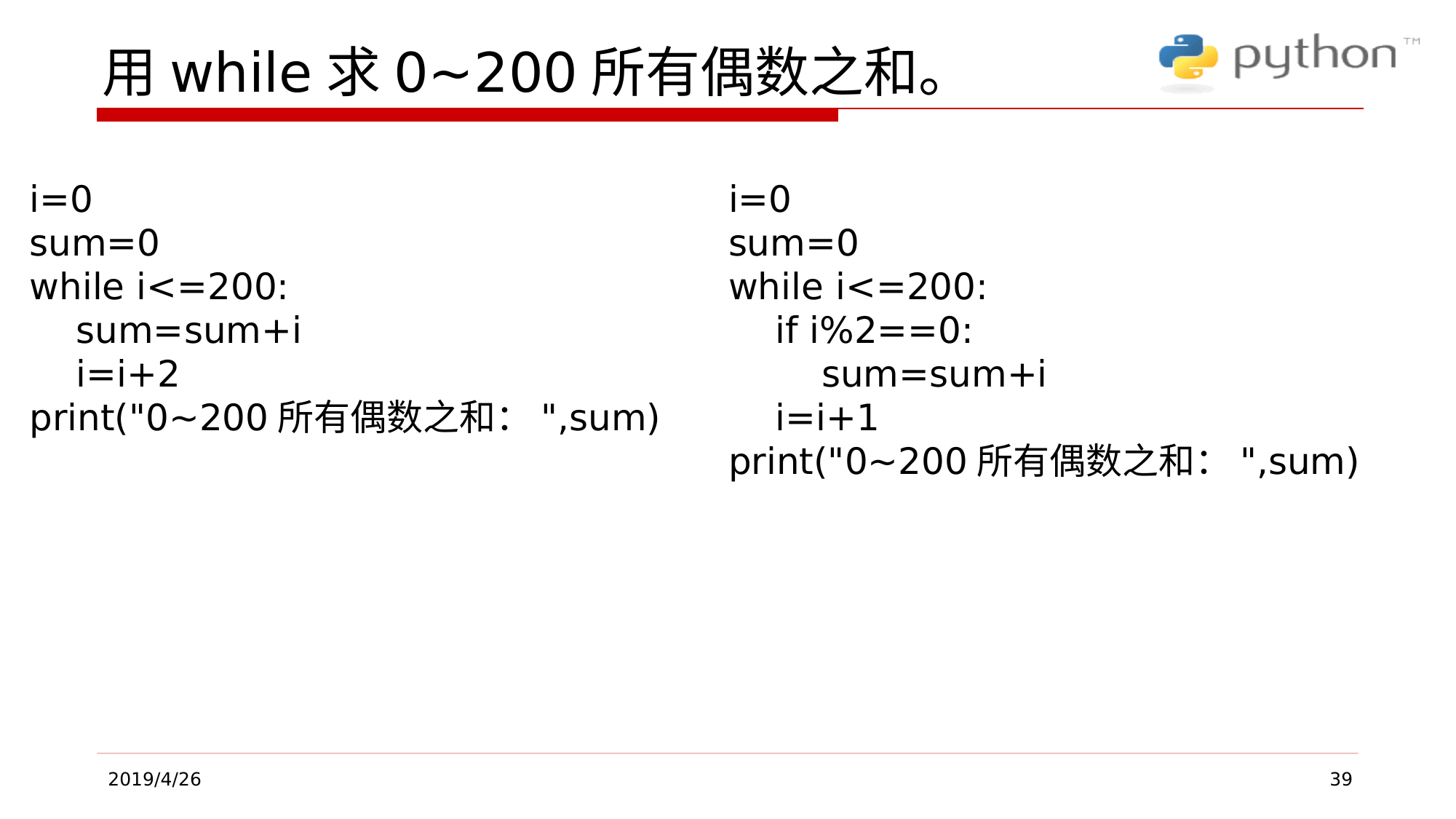

# 用while求0~200所有偶数之和。
i=0
sum=0
while i<=200:
    sum=sum+i
    i=i+2
print("0~200所有偶数之和：",sum)
i=0
sum=0
while i<=200:
    if i%2==0:
        sum=sum+i
    i=i+1
print("0~200所有偶数之和：",sum)
39
2019/4/26